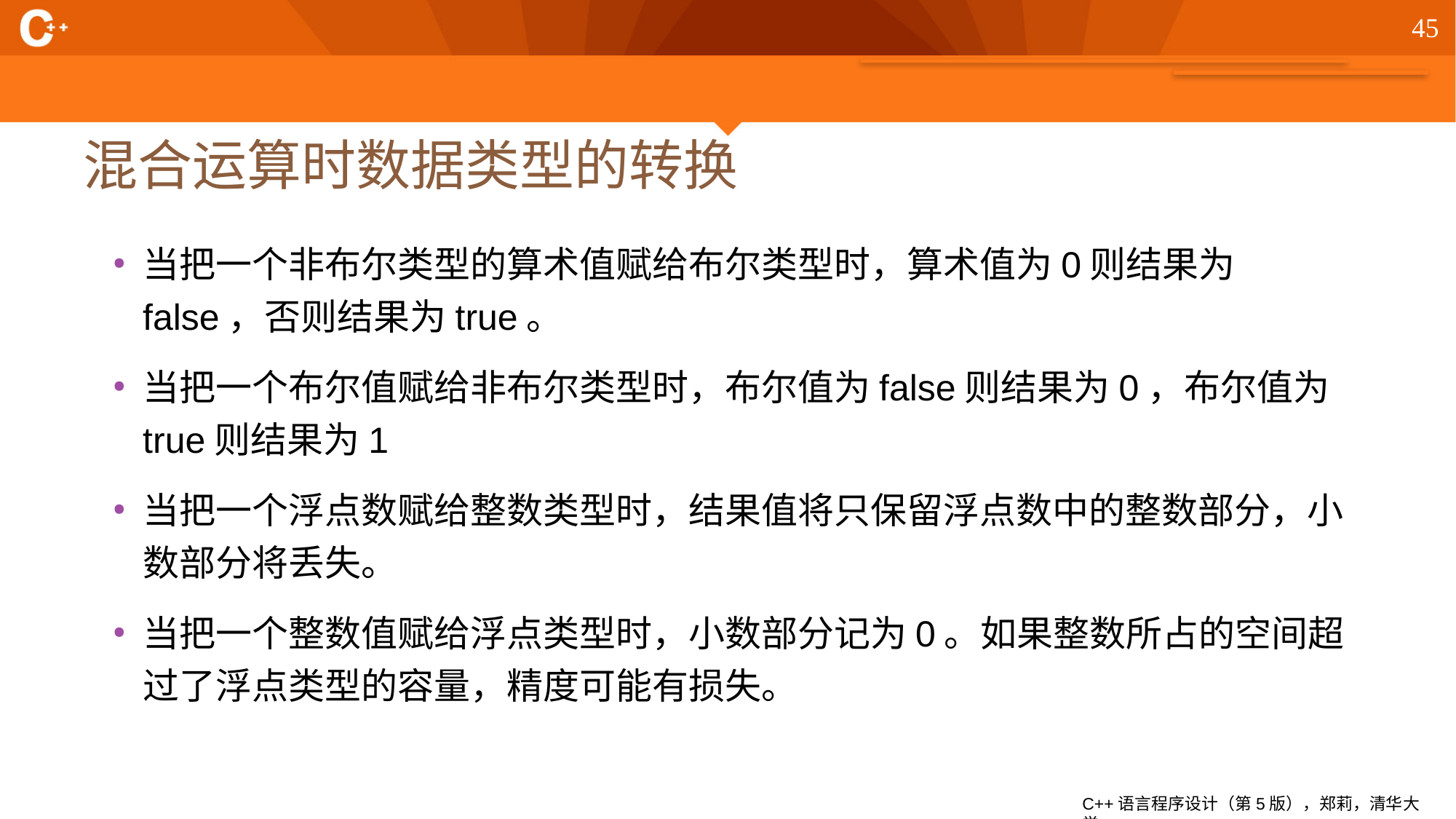

45
# 混合运算时数据类型的转换
当把一个非布尔类型的算术值赋给布尔类型时，算术值为0则结果为false，否则结果为true。
当把一个布尔值赋给非布尔类型时，布尔值为false则结果为0，布尔值为true则结果为1
当把一个浮点数赋给整数类型时，结果值将只保留浮点数中的整数部分，小数部分将丢失。
当把一个整数值赋给浮点类型时，小数部分记为0。如果整数所占的空间超过了浮点类型的容量，精度可能有损失。